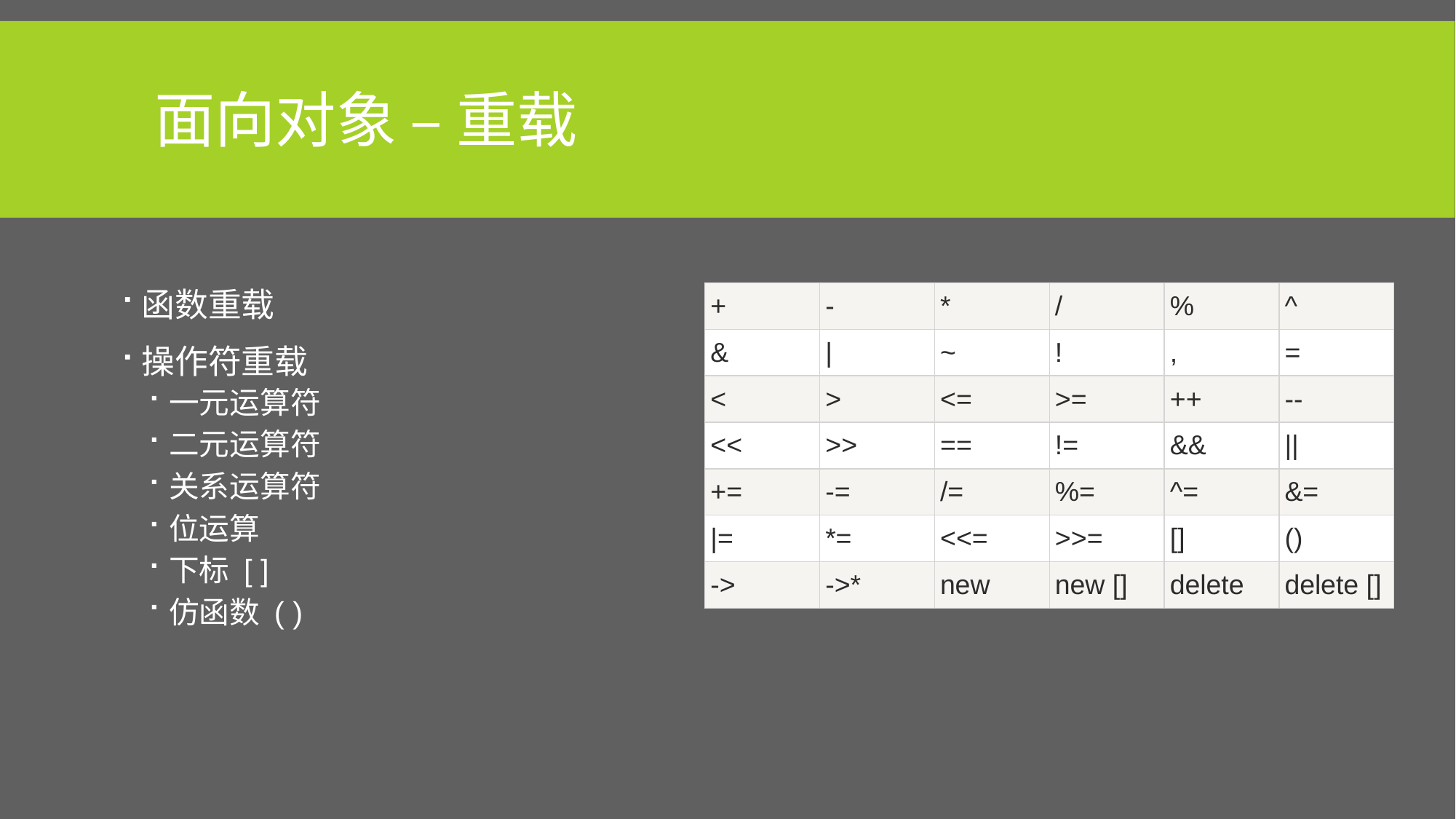

# 面向对象 – 重载
函数重载
操作符重载
一元运算符
二元运算符
关系运算符
位运算
下标 [ ]
仿函数 ( )

| + | - | \* | / | % | ^ |
| --- | --- | --- | --- | --- | --- |
| & | | | ~ | ! | , | = |
| < | > | <= | >= | ++ | -- |
| << | >> | == | != | && | || |
| += | -= | /= | %= | ^= | &= |
| |= | \*= | <<= | >>= | [] | () |
| -> | ->\* | new | new [] | delete | delete [] |